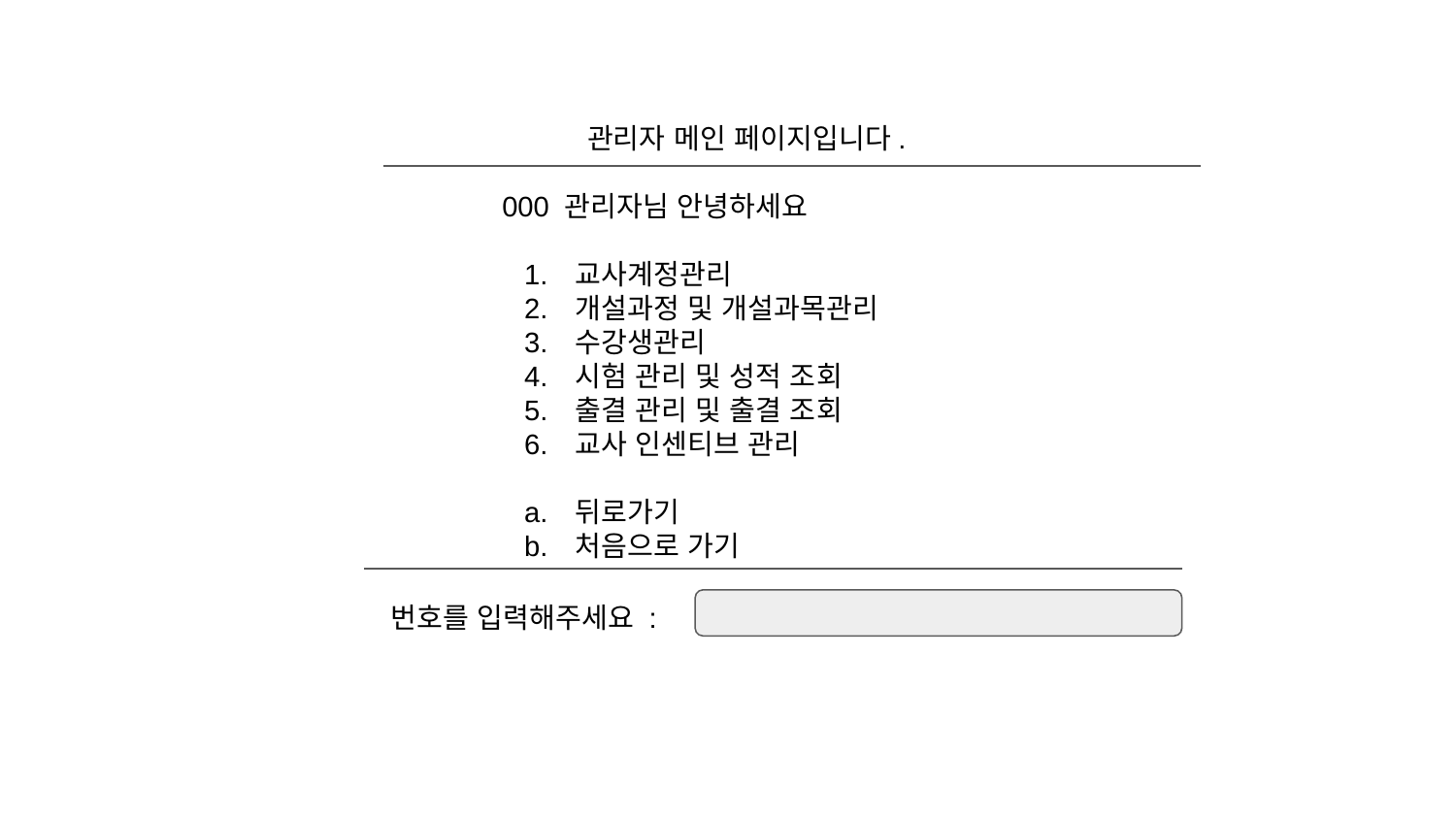

관리자 메인 페이지입니다.

000 관리자님 안녕하세요

교사계정관리
개설과정 및 개설과목관리
수강생관리
시험 관리 및 성적 조회
출결 관리 및 출결 조회
교사 인센티브 관리

뒤로가기
처음으로 가기

번호를 입력해주세요 :